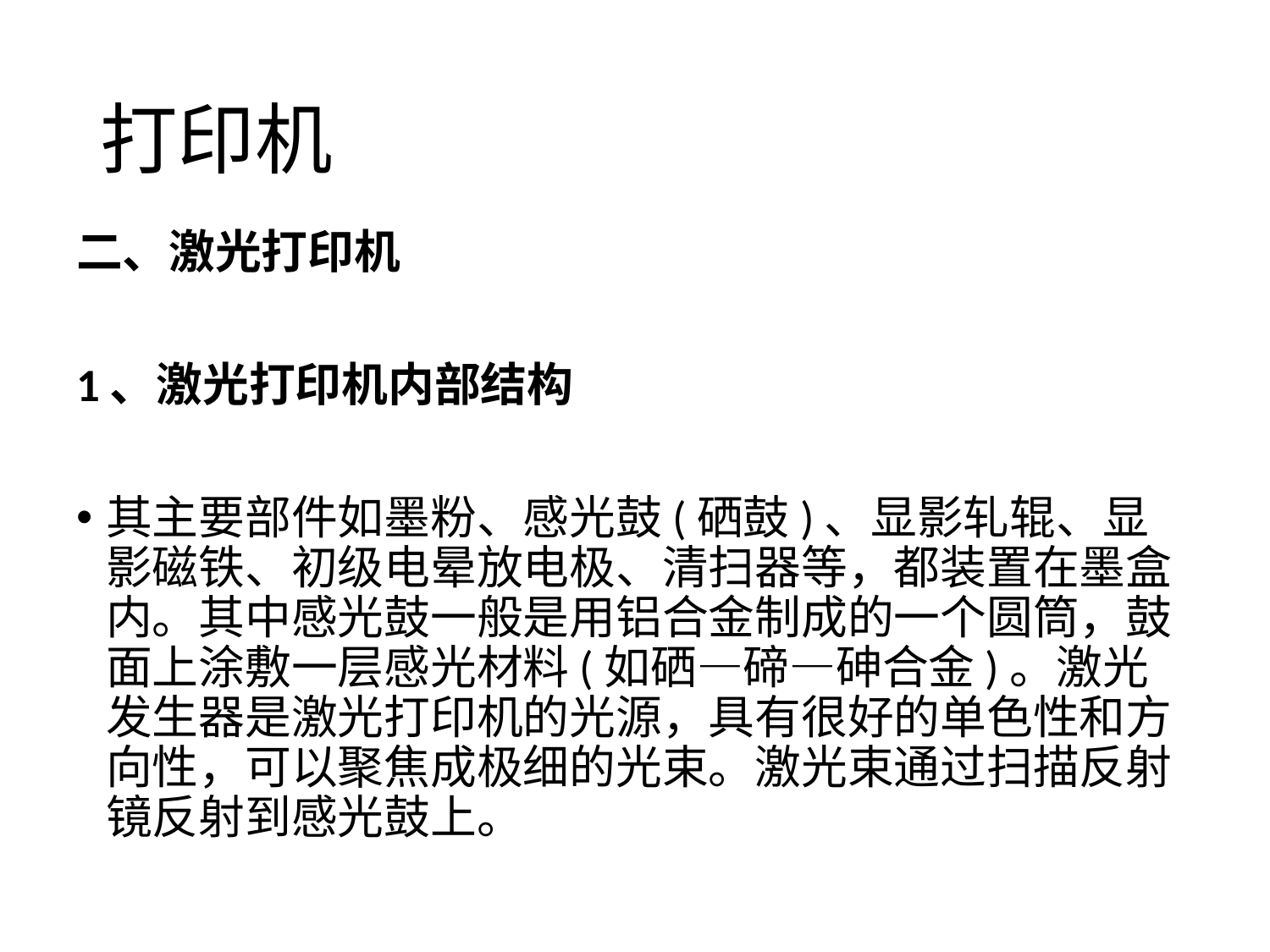

# 打印机
二、激光打印机

1、激光打印机内部结构

其主要部件如墨粉、感光鼓(硒鼓)、显影轧辊、显影磁铁、初级电晕放电极、清扫器等，都装置在墨盒内。其中感光鼓一般是用铝合金制成的一个圆筒，鼓面上涂敷一层感光材料(如硒—碲—砷合金)。激光发生器是激光打印机的光源，具有很好的单色性和方向性，可以聚焦成极细的光束。激光束通过扫描反射镜反射到感光鼓上。